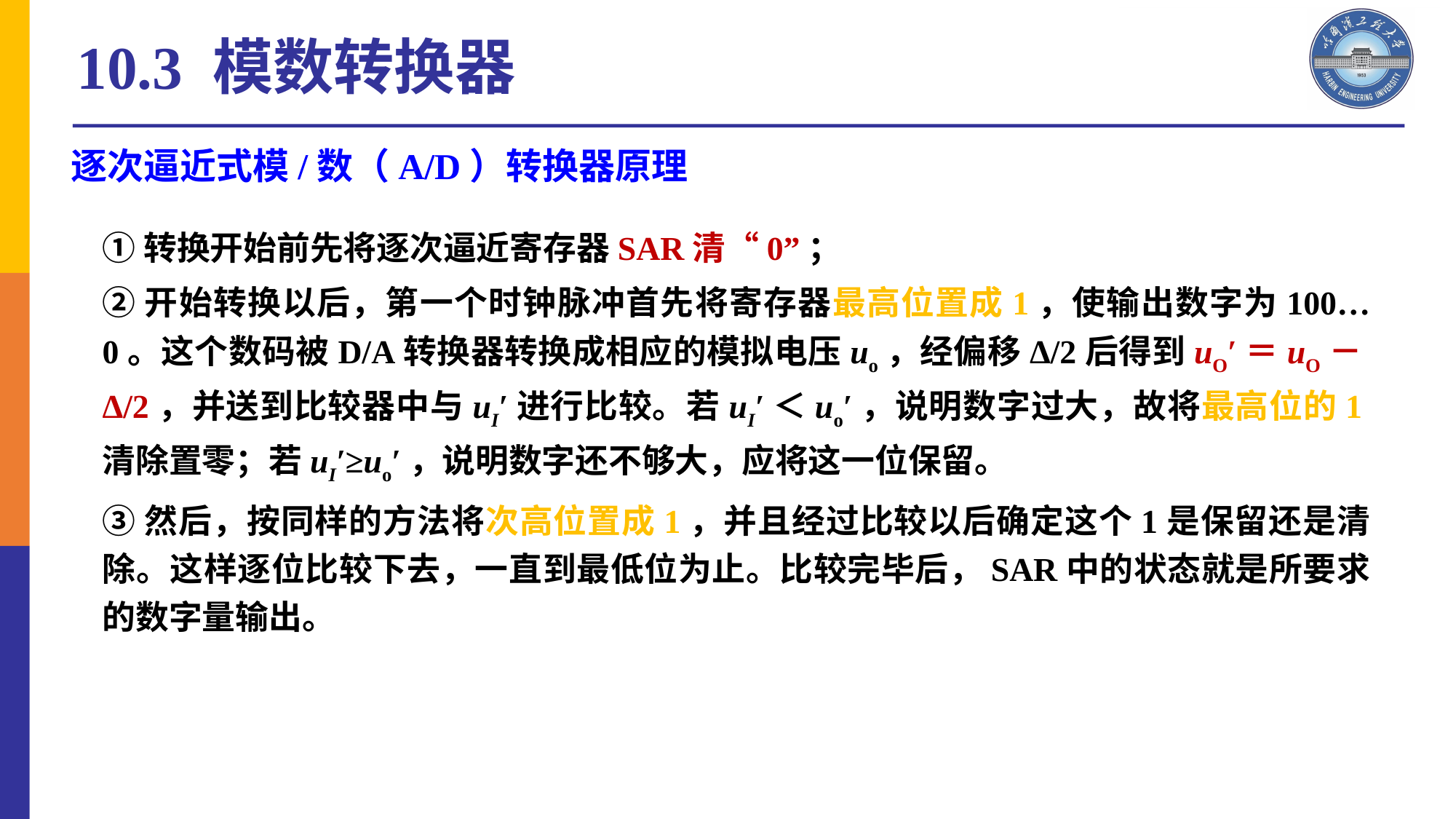

10.3 模数转换器
逐次逼近式模/数（A/D）转换器原理
①转换开始前先将逐次逼近寄存器SAR清“0”；
②开始转换以后，第一个时钟脉冲首先将寄存器最高位置成1，使输出数字为100…0。这个数码被D/A转换器转换成相应的模拟电压uo，经偏移Δ/2后得到uO′＝uO－Δ/2，并送到比较器中与uI′进行比较。若uI′＜uo′，说明数字过大，故将最高位的1清除置零；若uI′≥uo′，说明数字还不够大，应将这一位保留。
③然后，按同样的方法将次高位置成1，并且经过比较以后确定这个1是保留还是清除。这样逐位比较下去，一直到最低位为止。比较完毕后，SAR中的状态就是所要求的数字量输出。